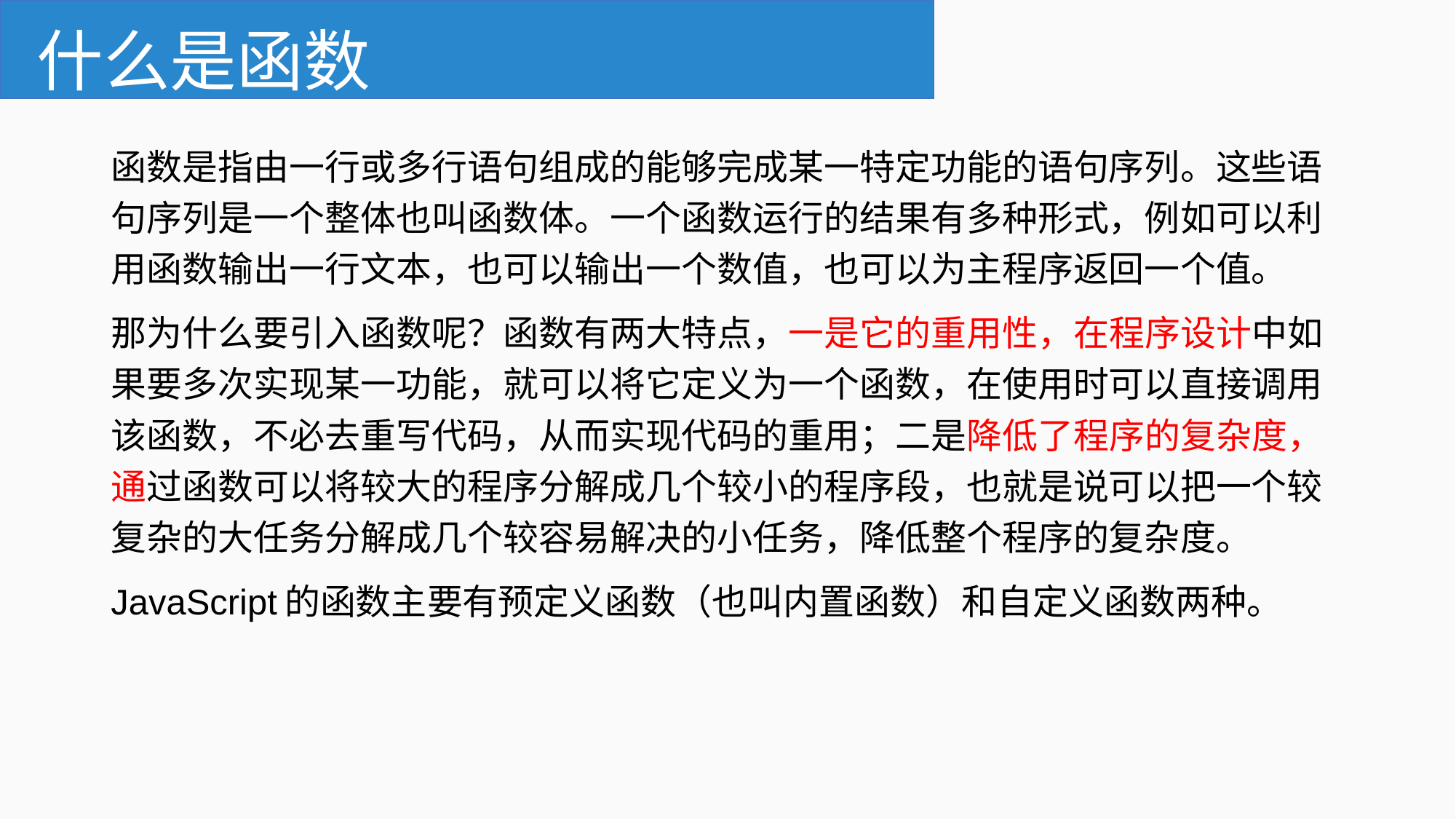

# 什么是函数
函数是指由一行或多行语句组成的能够完成某一特定功能的语句序列。这些语句序列是一个整体也叫函数体。一个函数运行的结果有多种形式，例如可以利用函数输出一行文本，也可以输出一个数值，也可以为主程序返回一个值。
那为什么要引入函数呢？函数有两大特点，一是它的重用性，在程序设计中如果要多次实现某一功能，就可以将它定义为一个函数，在使用时可以直接调用该函数，不必去重写代码，从而实现代码的重用；二是降低了程序的复杂度，通过函数可以将较大的程序分解成几个较小的程序段，也就是说可以把一个较复杂的大任务分解成几个较容易解决的小任务，降低整个程序的复杂度。
JavaScript的函数主要有预定义函数（也叫内置函数）和自定义函数两种。